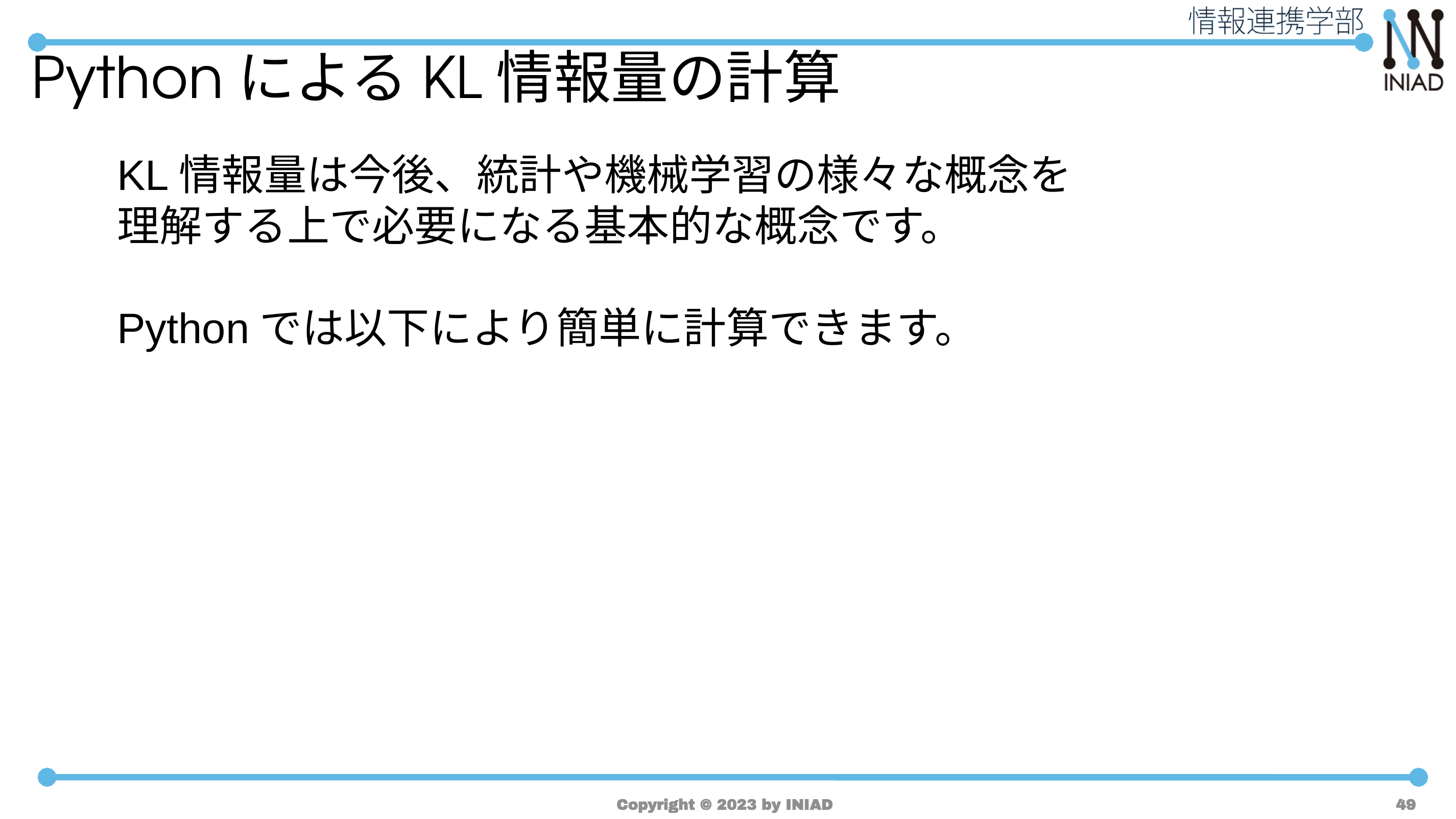

# PythonによるKL情報量の計算
KL情報量は今後、統計や機械学習の様々な概念を
理解する上で必要になる基本的な概念です。

Pythonでは以下により簡単に計算できます。
Copyright © 2023 by INIAD
49